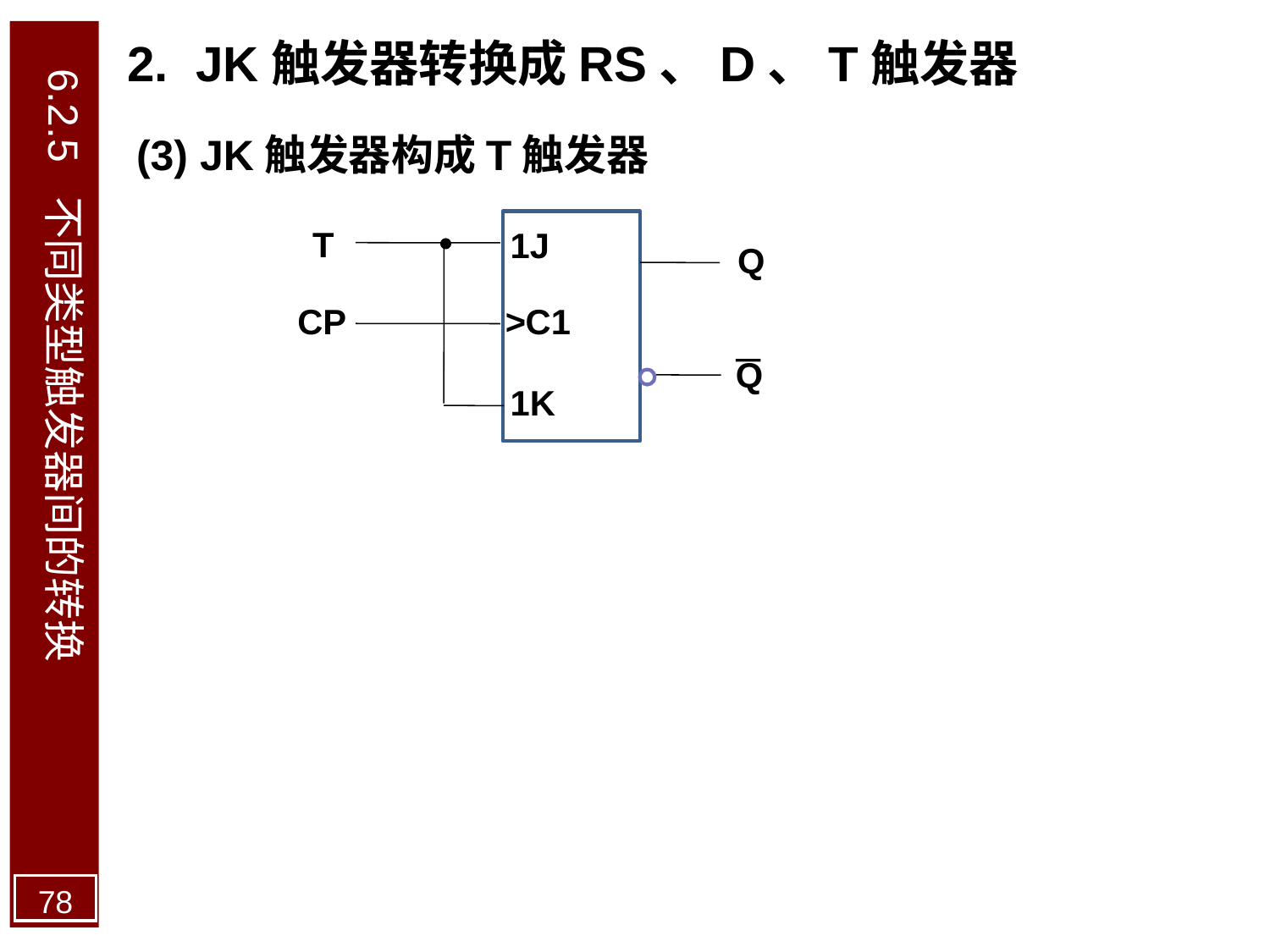

2.  JK触发器转换成RS、D、T触发器
6.2.5  不同类型触发器间的转换
(3) JK触发器构成T触发器

T
1J
Q

C1
CP
>
Q

1K
78